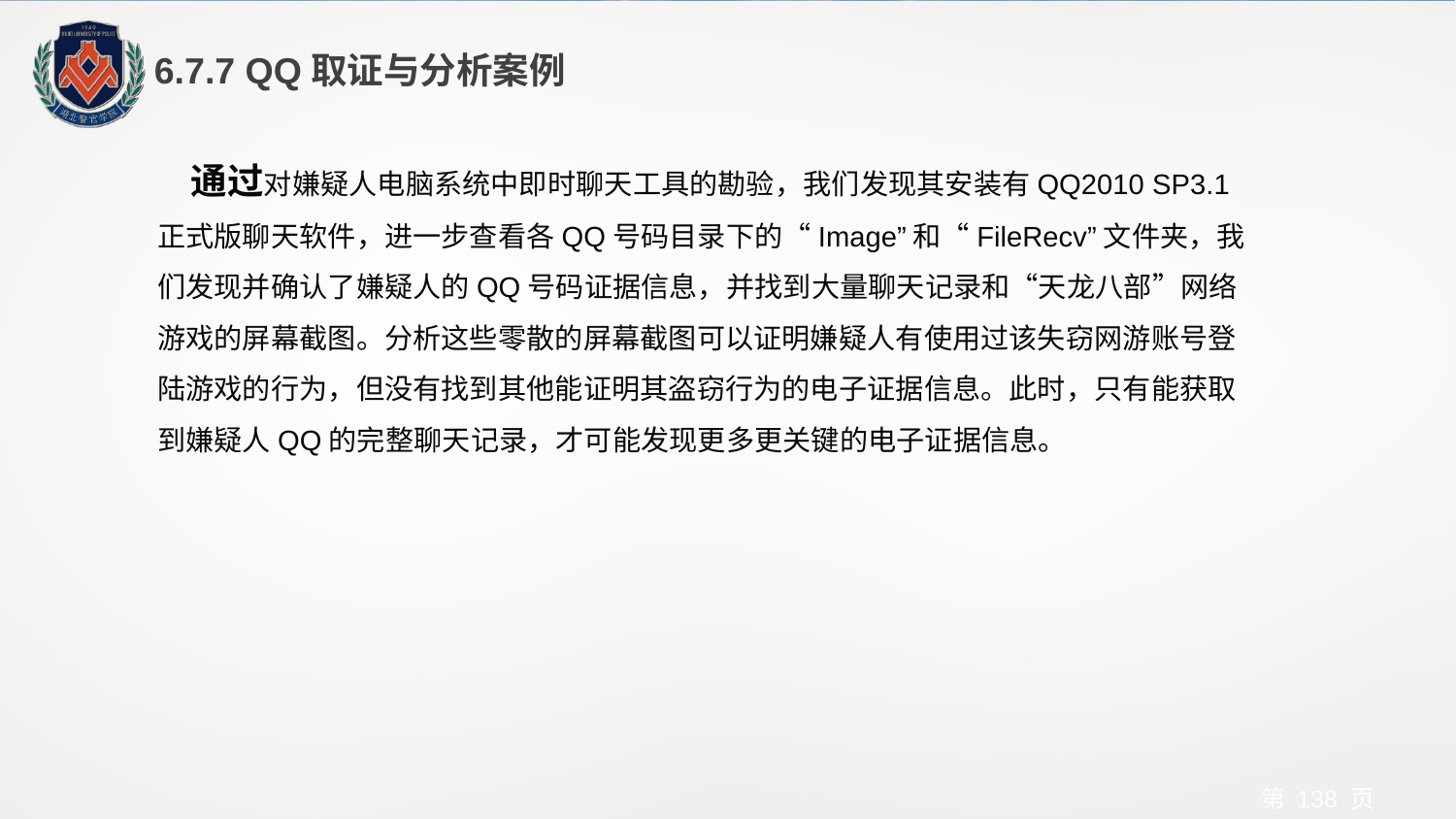

6.7.7 QQ取证与分析案例
   通过对嫌疑人电脑系统中即时聊天工具的勘验，我们发现其安装有QQ2010 SP3.1正式版聊天软件，进一步查看各QQ号码目录下的“Image”和“FileRecv”文件夹，我们发现并确认了嫌疑人的QQ号码证据信息，并找到大量聊天记录和“天龙八部”网络游戏的屏幕截图。分析这些零散的屏幕截图可以证明嫌疑人有使用过该失窃网游账号登陆游戏的行为，但没有找到其他能证明其盗窃行为的电子证据信息。此时，只有能获取到嫌疑人QQ的完整聊天记录，才可能发现更多更关键的电子证据信息。